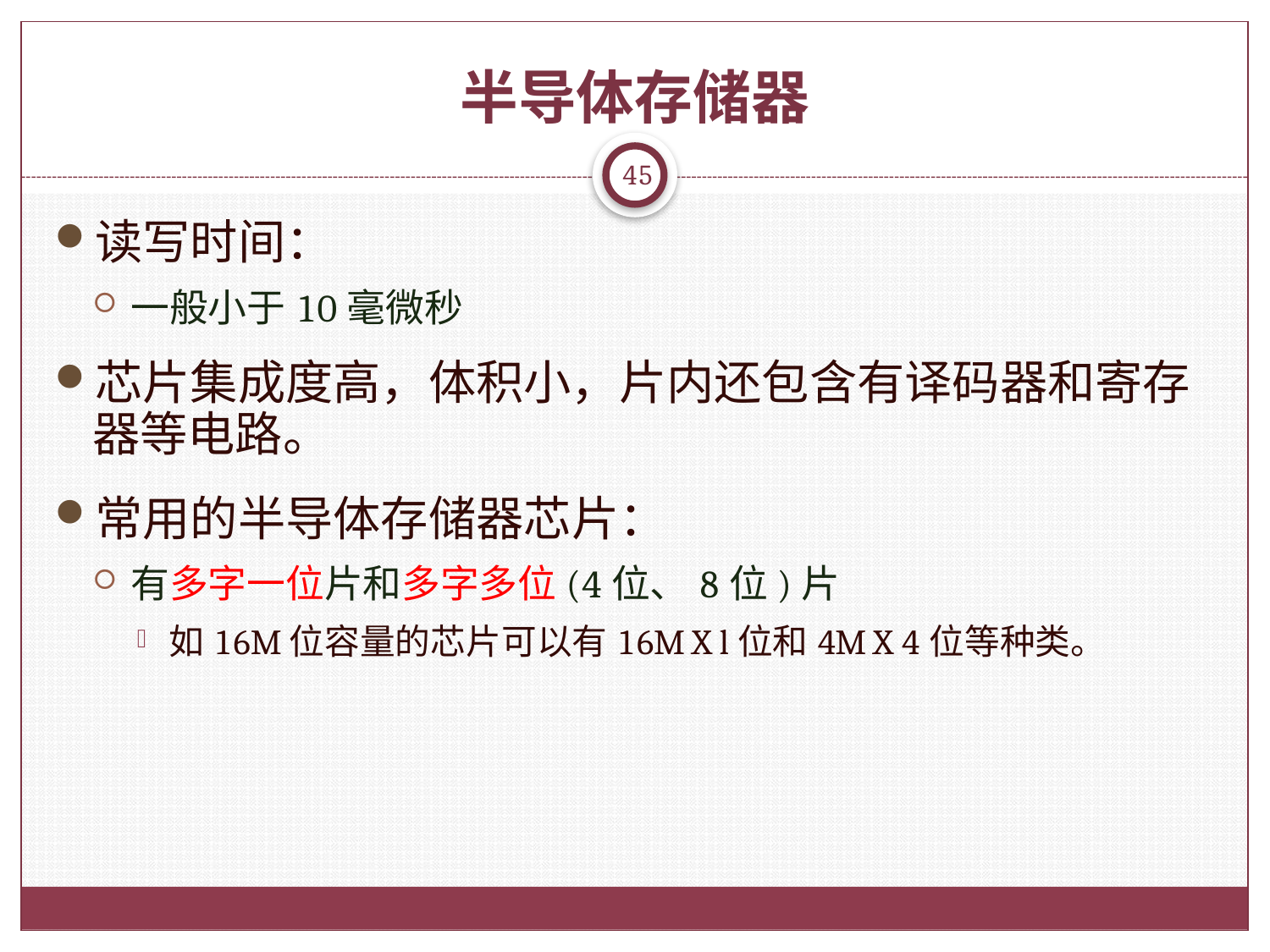

# 半导体存储器
45
读写时间：
一般小于10毫微秒
芯片集成度高，体积小，片内还包含有译码器和寄存器等电路。
常用的半导体存储器芯片：
有多字一位片和多字多位(4位、8位)片
如16M位容量的芯片可以有16M X l位和4M X 4位等种类。